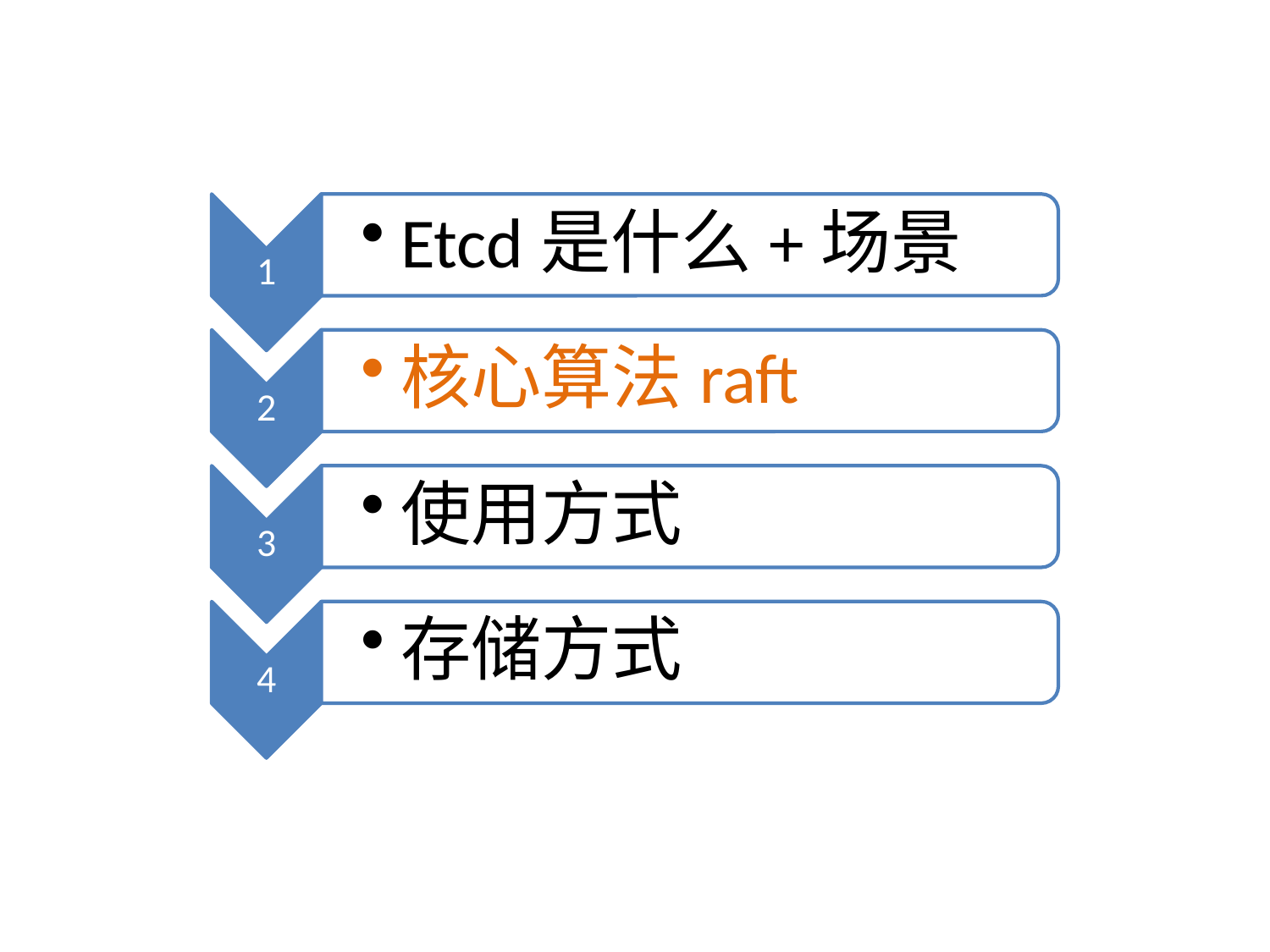

1
Etcd是什么+场景
2
核心算法raft
3
使用方式
4
存储方式